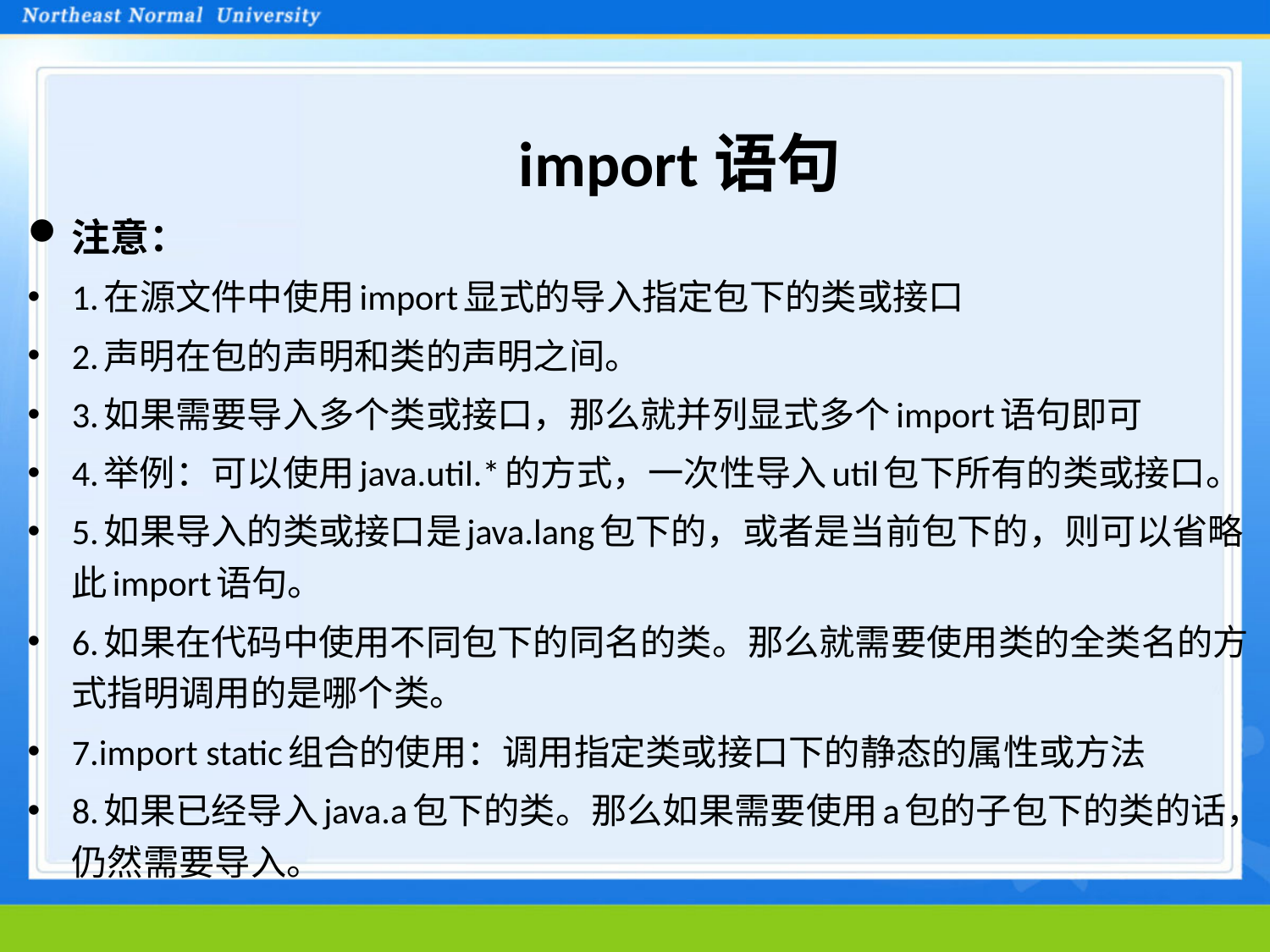

# import语句
注意：
1.在源文件中使用import显式的导入指定包下的类或接口
2.声明在包的声明和类的声明之间。
3.如果需要导入多个类或接口，那么就并列显式多个import语句即可
4.举例：可以使用java.util.*的方式，一次性导入util包下所有的类或接口。
5.如果导入的类或接口是java.lang包下的，或者是当前包下的，则可以省略此import语句。
6.如果在代码中使用不同包下的同名的类。那么就需要使用类的全类名的方式指明调用的是哪个类。
7.import static组合的使用：调用指定类或接口下的静态的属性或方法
8.如果已经导入java.a包下的类。那么如果需要使用a包的子包下的类的话，仍然需要导入。